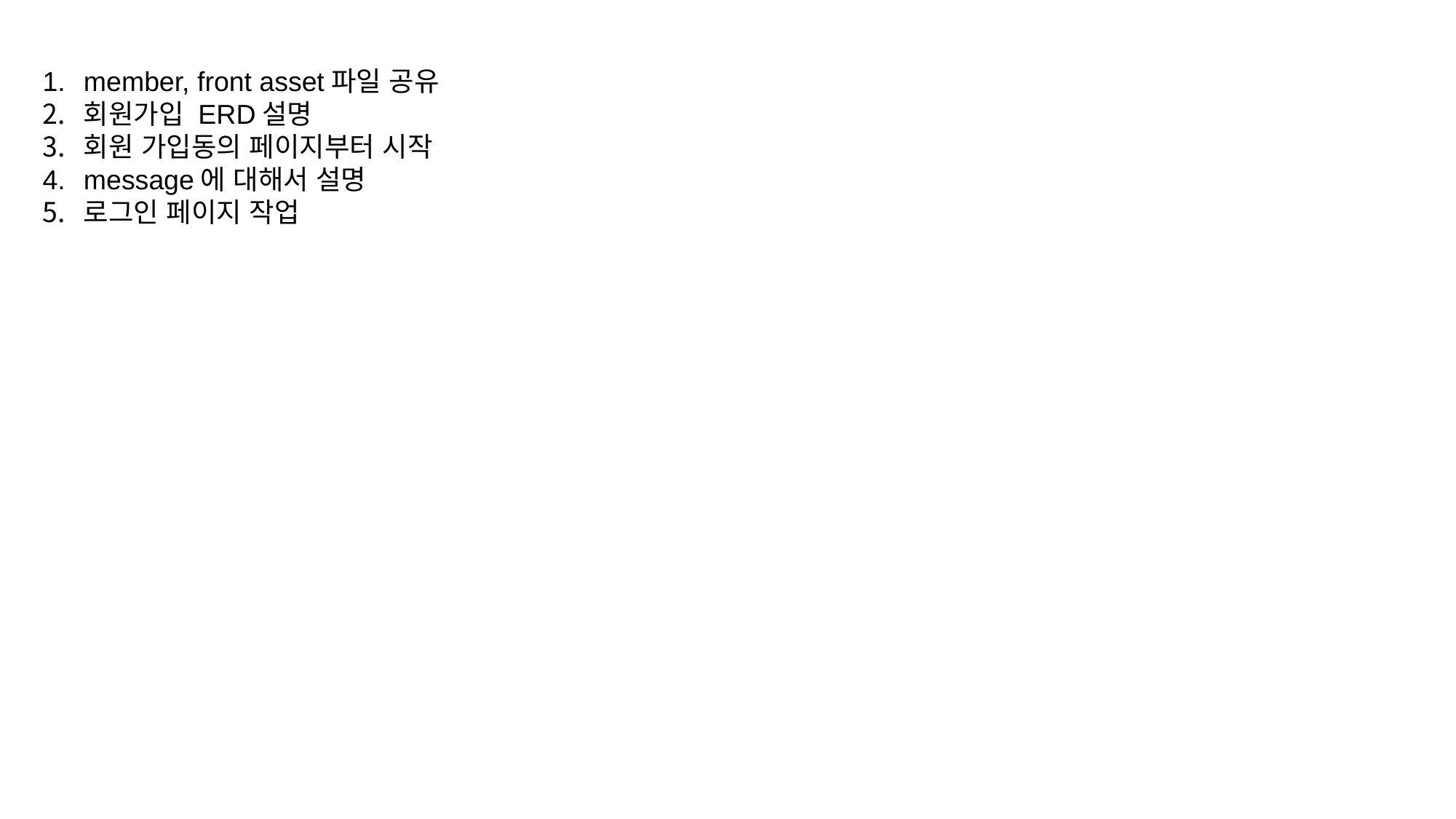

member, front asset파일 공유
회원가입 ERD설명
회원 가입동의 페이지부터 시작
message에 대해서 설명
로그인 페이지 작업